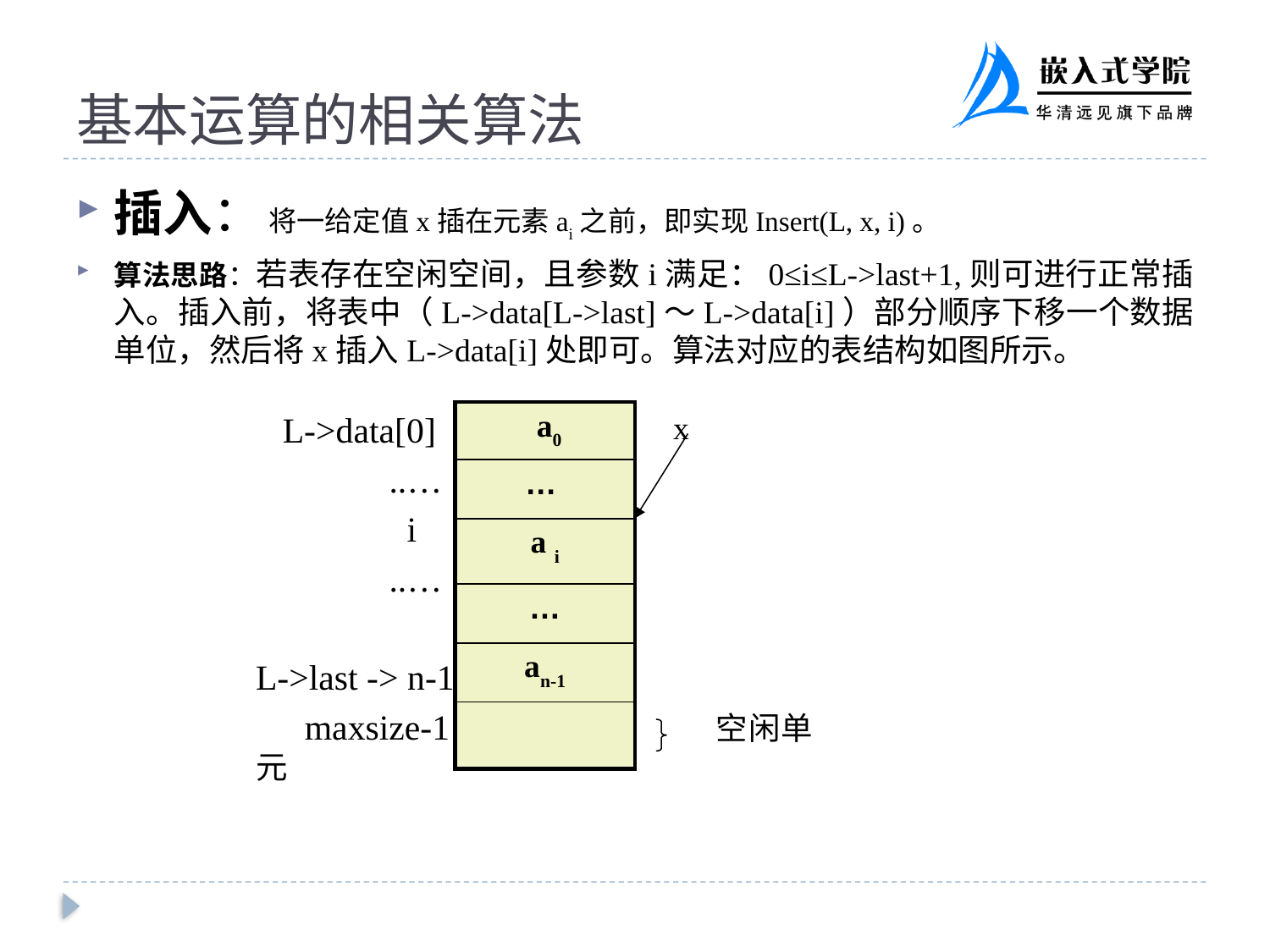

# 基本运算的相关算法
插入： 将一给定值x插在元素ai之前，即实现Insert(L, x, i)。
算法思路：若表存在空闲空间，且参数i满足：0≤i≤L->last+1,则可进行正常插入。插入前，将表中（L->data[L->last]～L->data[i]）部分顺序下移一个数据单位，然后将x插入L->data[i]处即可。算法对应的表结构如图所示。

   L->data[0]
               ..…
                 i
               ..…

L->last -> n-1
     maxsize-1                             空闲单元

| a0 |
| --- |
| … |
| a i |
| … |
| an-1 |
|  |
x

53